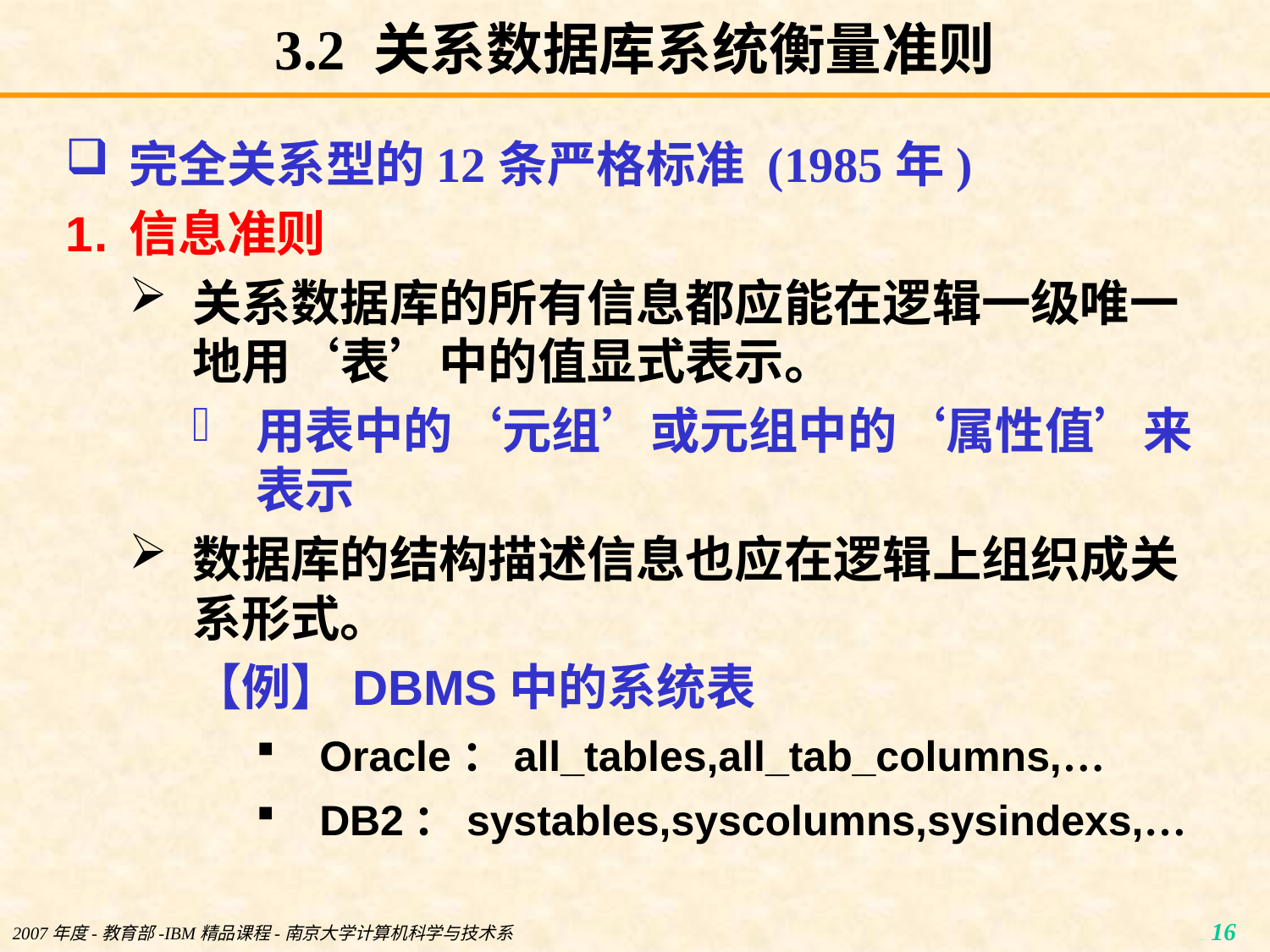

# 3.2 关系数据库系统衡量准则
完全关系型的12条严格标准 (1985年)
信息准则
关系数据库的所有信息都应能在逻辑一级唯一地用‘表’中的值显式表示。
用表中的‘元组’或元组中的‘属性值’来表示
数据库的结构描述信息也应在逻辑上组织成关系形式。
【例】DBMS中的系统表
Oracle：all_tables,all_tab_columns,…
DB2：systables,syscolumns,sysindexs,…
16
2007年度-教育部-IBM精品课程-南京大学计算机科学与技术系